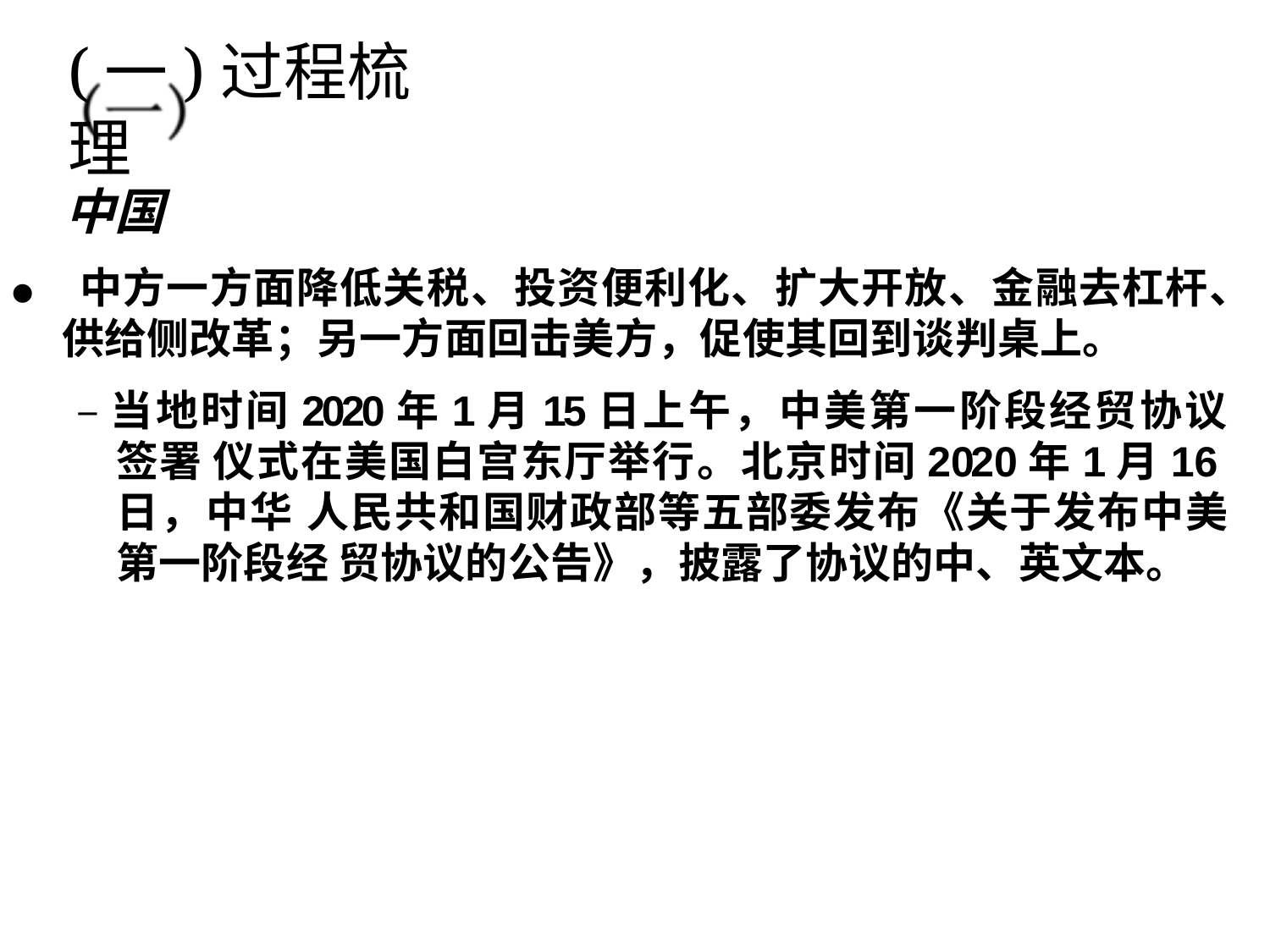

# (一)过程梳理
中国
⚫ 中方一方面降低关税、投资便利化、扩大开放、金融去杠杆、 供给侧改革；另一方面回击美方，促使其回到谈判桌上。
–当地时间2020年1月15日上午，中美第一阶段经贸协议签署 仪式在美国白宫东厅举行。北京时间2020年1月16日，中华 人民共和国财政部等五部委发布《关于发布中美第一阶段经 贸协议的公告》，披露了协议的中、英文本。